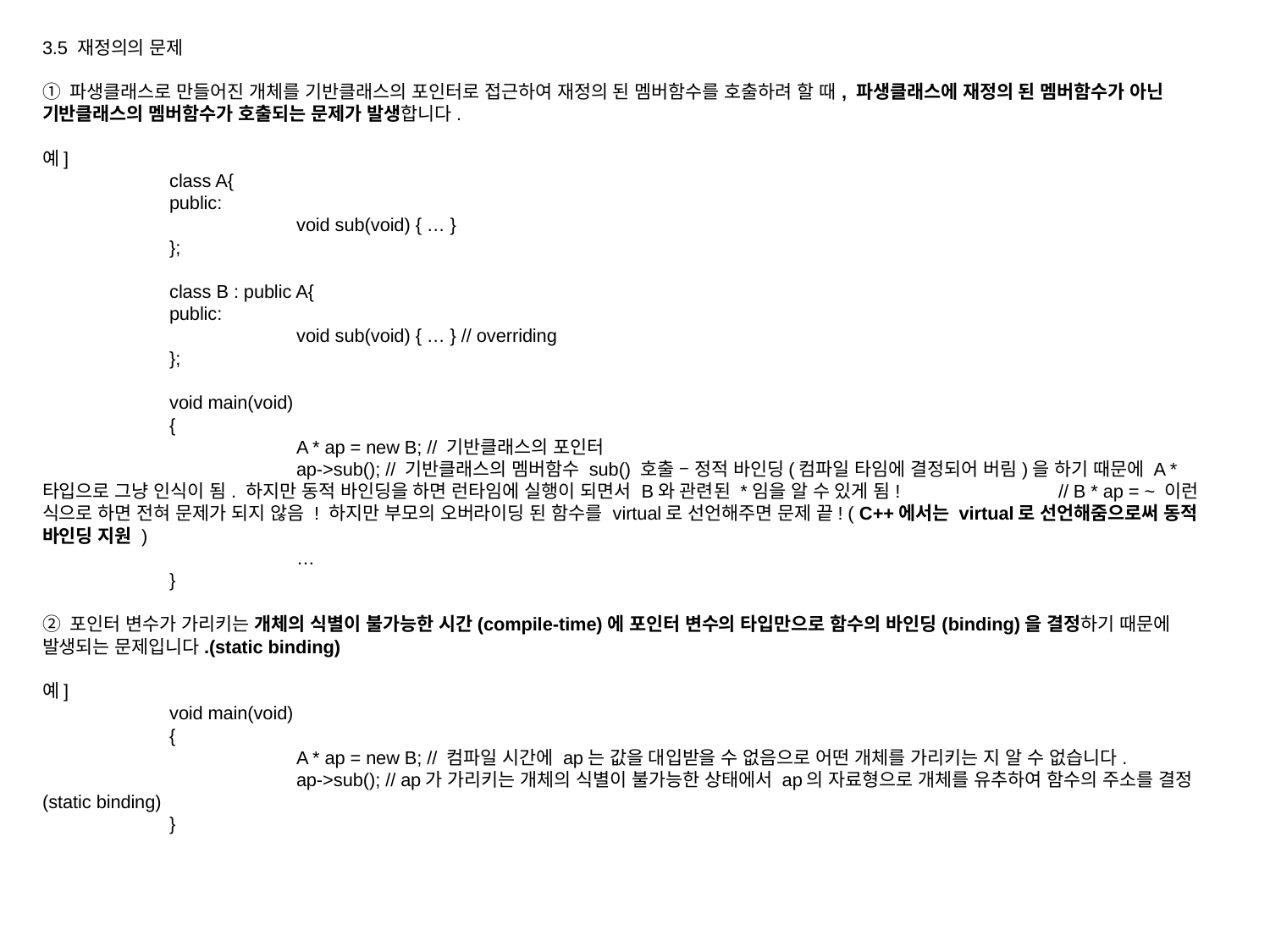

3.5 재정의의 문제

① 파생클래스로 만들어진 개체를 기반클래스의 포인터로 접근하여 재정의 된 멤버함수를 호출하려 할 때, 파생클래스에 재정의 된 멤버함수가 아닌 기반클래스의 멤버함수가 호출되는 문제가 발생합니다.

예]
	class A{
	public:
		void sub(void) { … }
	};

	class B : public A{
	public:
		void sub(void) { … } // overriding
	};

	void main(void)
	{
		A * ap = new B; // 기반클래스의 포인터
		ap->sub(); // 기반클래스의 멤버함수 sub() 호출 – 정적 바인딩(컴파일 타임에 결정되어 버림)을 하기 때문에 A * 타입으로 그냥 인식이 됨. 하지만 동적 바인딩을 하면 런타임에 실행이 되면서 B와 관련된 *임을 알 수 있게 됨!		// B * ap = ~ 이런 식으로 하면 전혀 문제가 되지 않음 ! 하지만 부모의 오버라이딩 된 함수를 virtual로 선언해주면 문제 끝! ( C++에서는 virtual로 선언해줌으로써 동적 바인딩 지원 )
		…
	}

② 포인터 변수가 가리키는 개체의 식별이 불가능한 시간(compile-time)에 포인터 변수의 타입만으로 함수의 바인딩(binding)을 결정하기 때문에 발생되는 문제입니다.(static binding)

예]
	void main(void)
	{
		A * ap = new B; // 컴파일 시간에 ap는 값을 대입받을 수 없음으로 어떤 개체를 가리키는 지 알 수 없습니다.
		ap->sub(); // ap가 가리키는 개체의 식별이 불가능한 상태에서 ap의 자료형으로 개체를 유추하여 함수의 주소를 결정(static binding)
	}